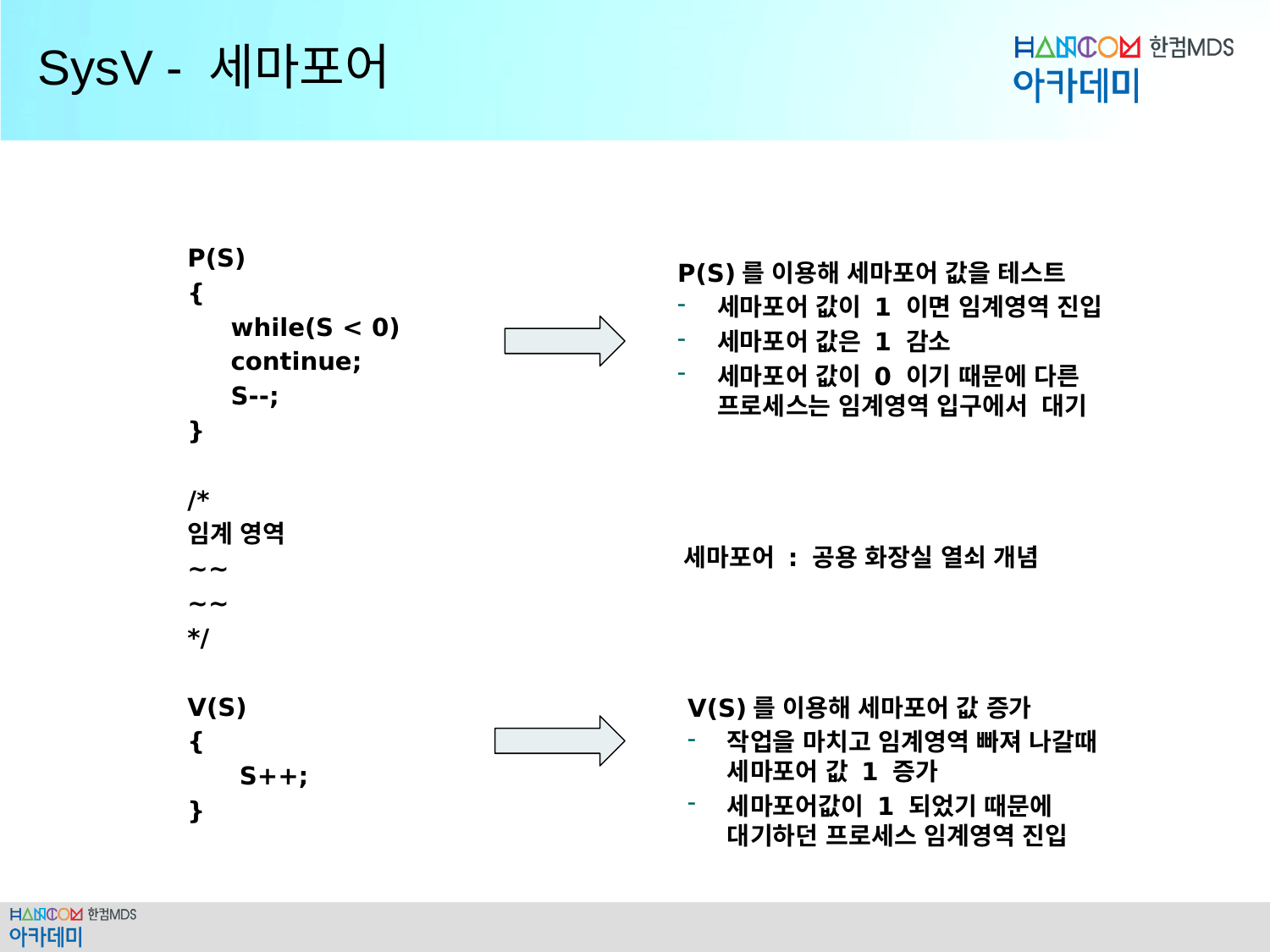

# SysV - 세마포어
P(S)
{
     while(S < 0)
     continue;
     S--;
}

/*
임계 영역
~~
~~
*/

V(S)
{
      S++;
}
P(S)를 이용해 세마포어 값을 테스트
세마포어 값이 1 이면 임계영역 진입
세마포어 값은 1 감소
세마포어 값이 0 이기 때문에 다른 프로세스는 임계영역 입구에서  대기

세마포어 : 공용 화장실 열쇠 개념
V(S)를 이용해 세마포어 값 증가
작업을 마치고 임계영역 빠져 나갈때 세마포어 값 1 증가
세마포어값이 1 되었기 때문에 대기하던 프로세스 임계영역 진입